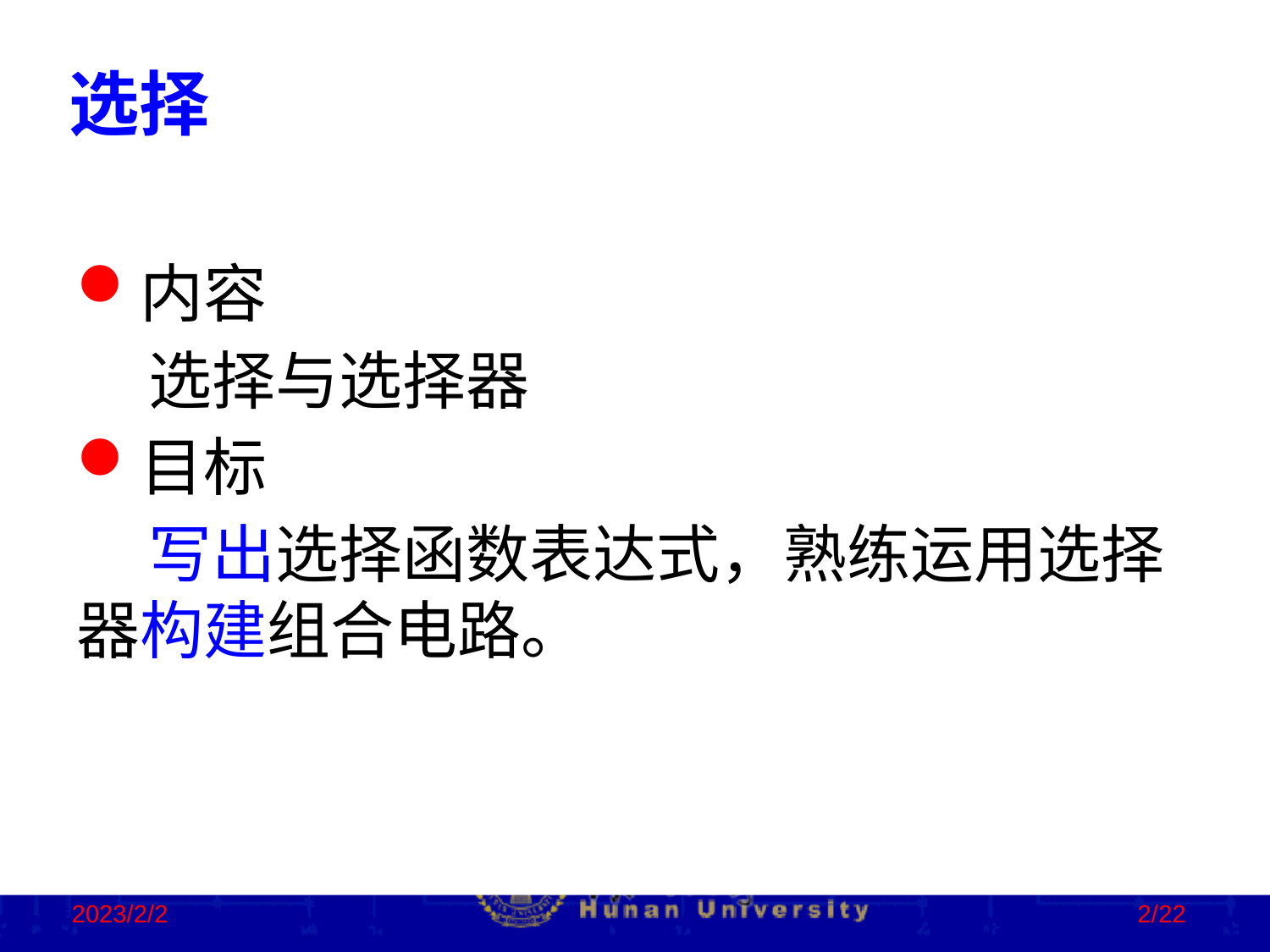

选择
内容
    选择与选择器
目标
    写出选择函数表达式，熟练运用选择器构建组合电路。
2023/2/2
2/22